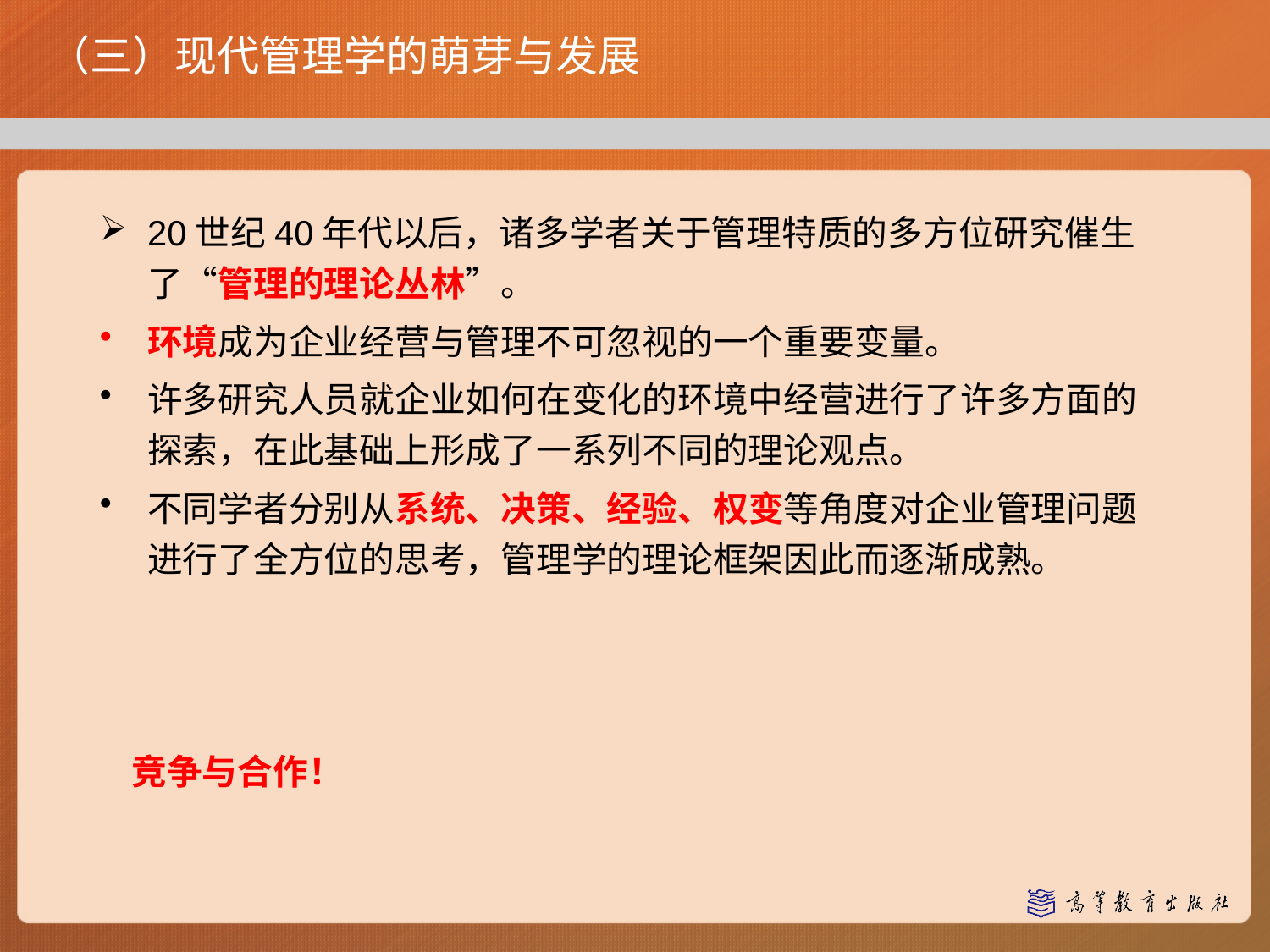

# （三）现代管理学的萌芽与发展
20世纪40年代以后，诸多学者关于管理特质的多方位研究催生了“管理的理论丛林”。
环境成为企业经营与管理不可忽视的一个重要变量。
许多研究人员就企业如何在变化的环境中经营进行了许多方面的探索，在此基础上形成了一系列不同的理论观点。
不同学者分别从系统、决策、经验、权变等角度对企业管理问题进行了全方位的思考，管理学的理论框架因此而逐渐成熟。

竞争与合作！